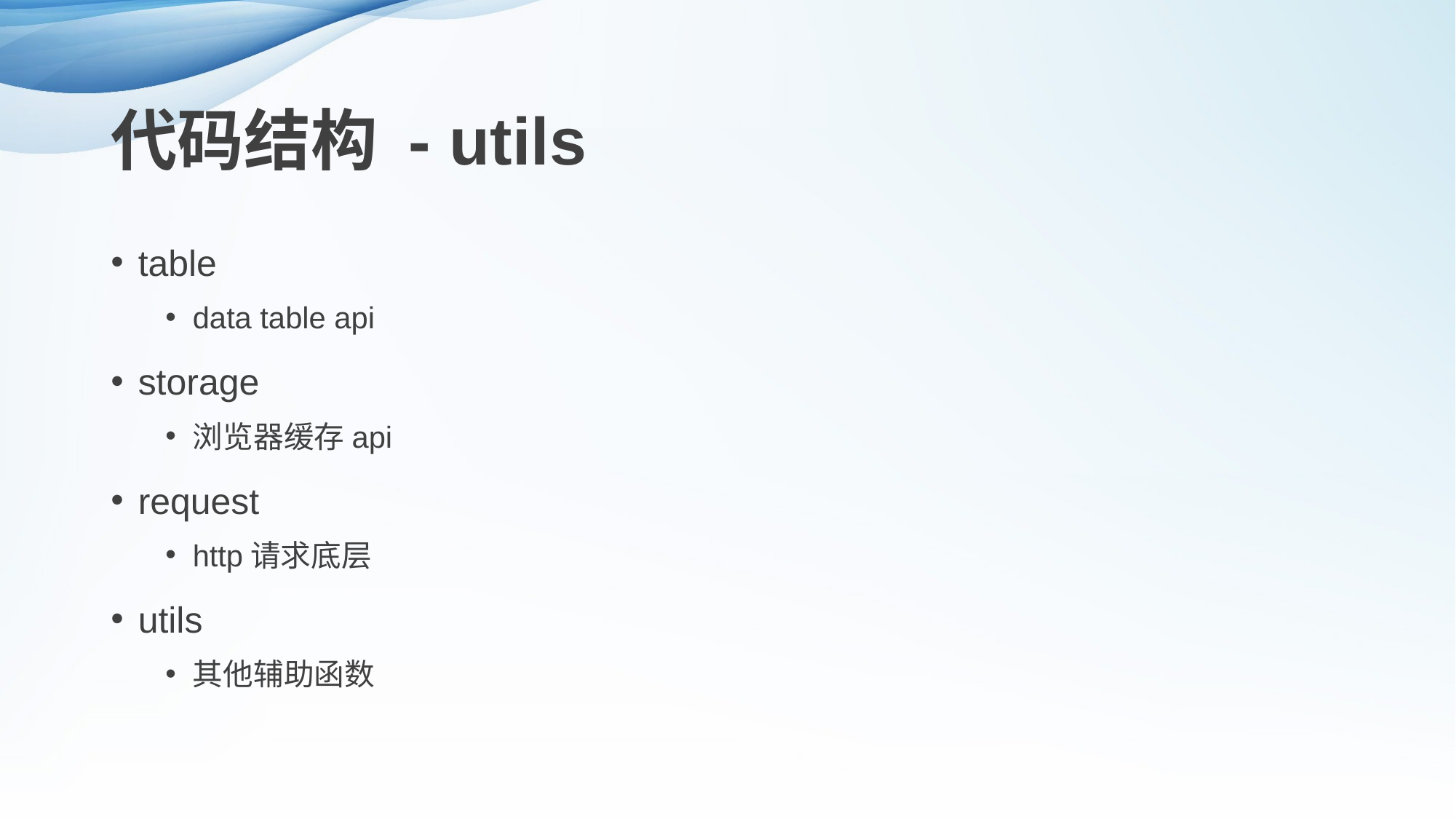

# 代码结构 - utils
table
data table api
storage
浏览器缓存api
request
http请求底层
utils
其他辅助函数